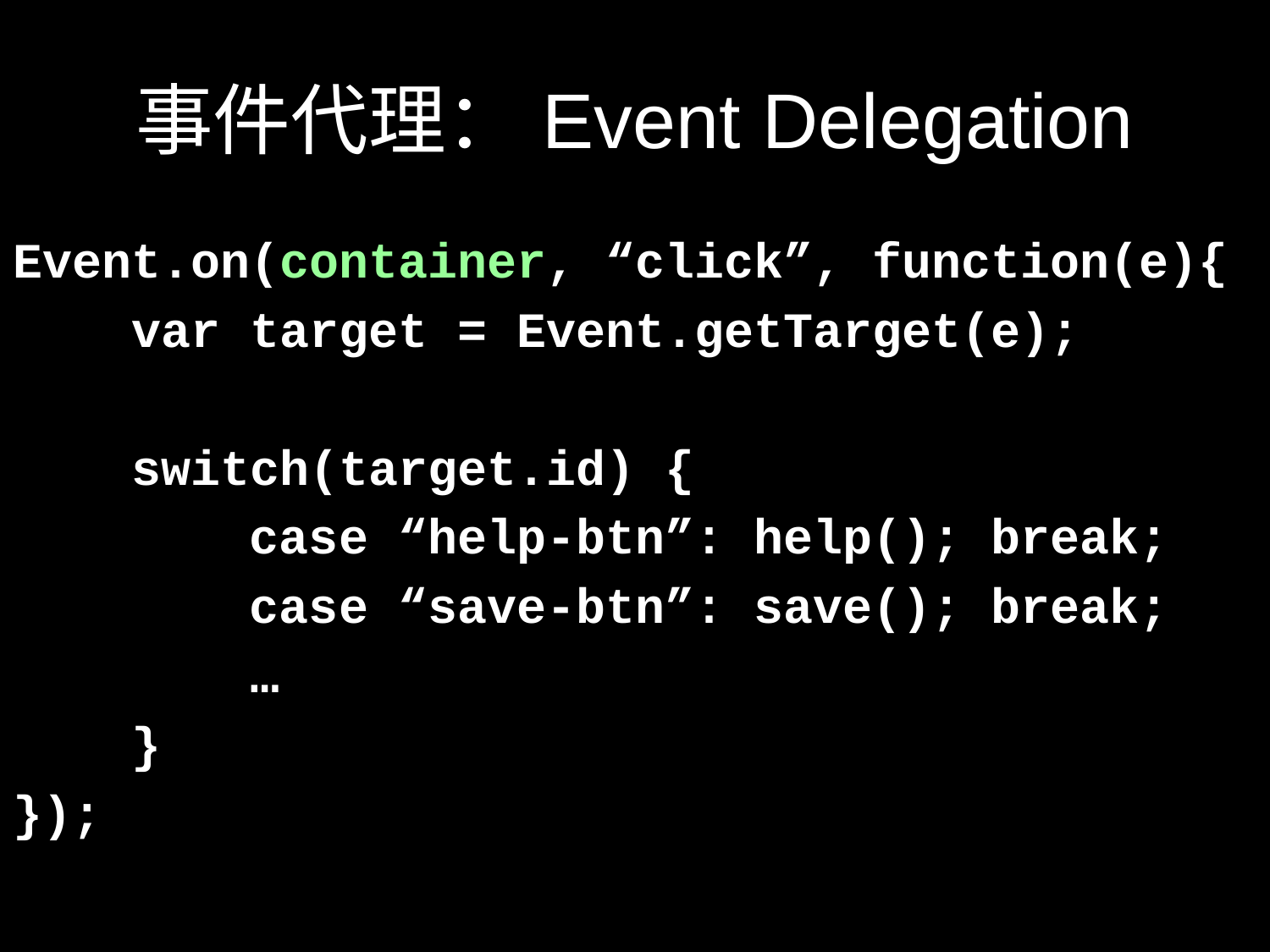

# 事件代理：Event Delegation
Event.on(container, “click”, function(e){
    var target = Event.getTarget(e);

    switch(target.id) {
        case “help-btn”: help(); break;
        case “save-btn”: save(); break;
        …
    }
});